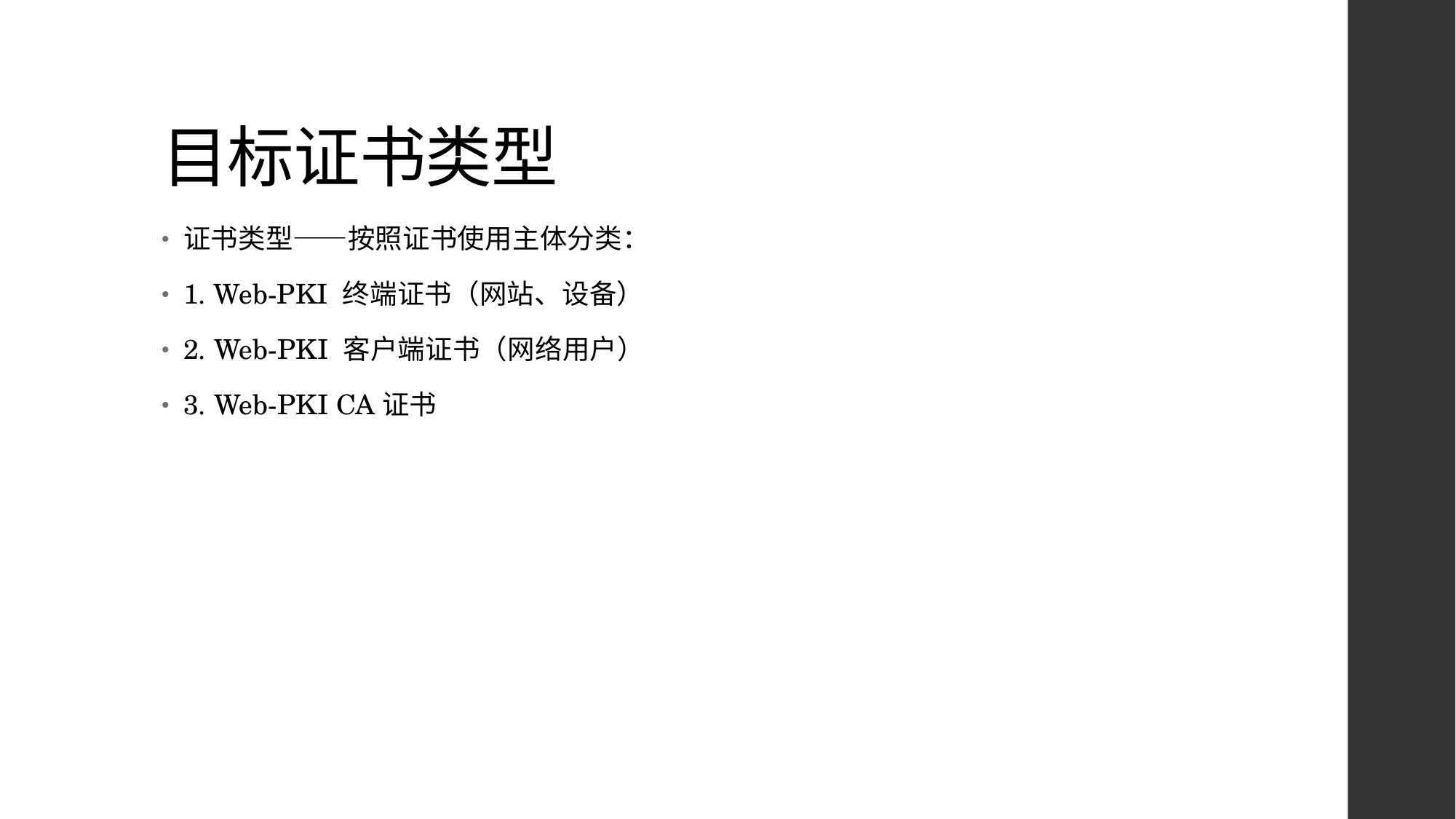

# 目标证书类型
证书类型——按照证书使用主体分类：
1. Web-PKI 终端证书（网站、设备）
2. Web-PKI 客户端证书（网络用户）
3. Web-PKI CA证书